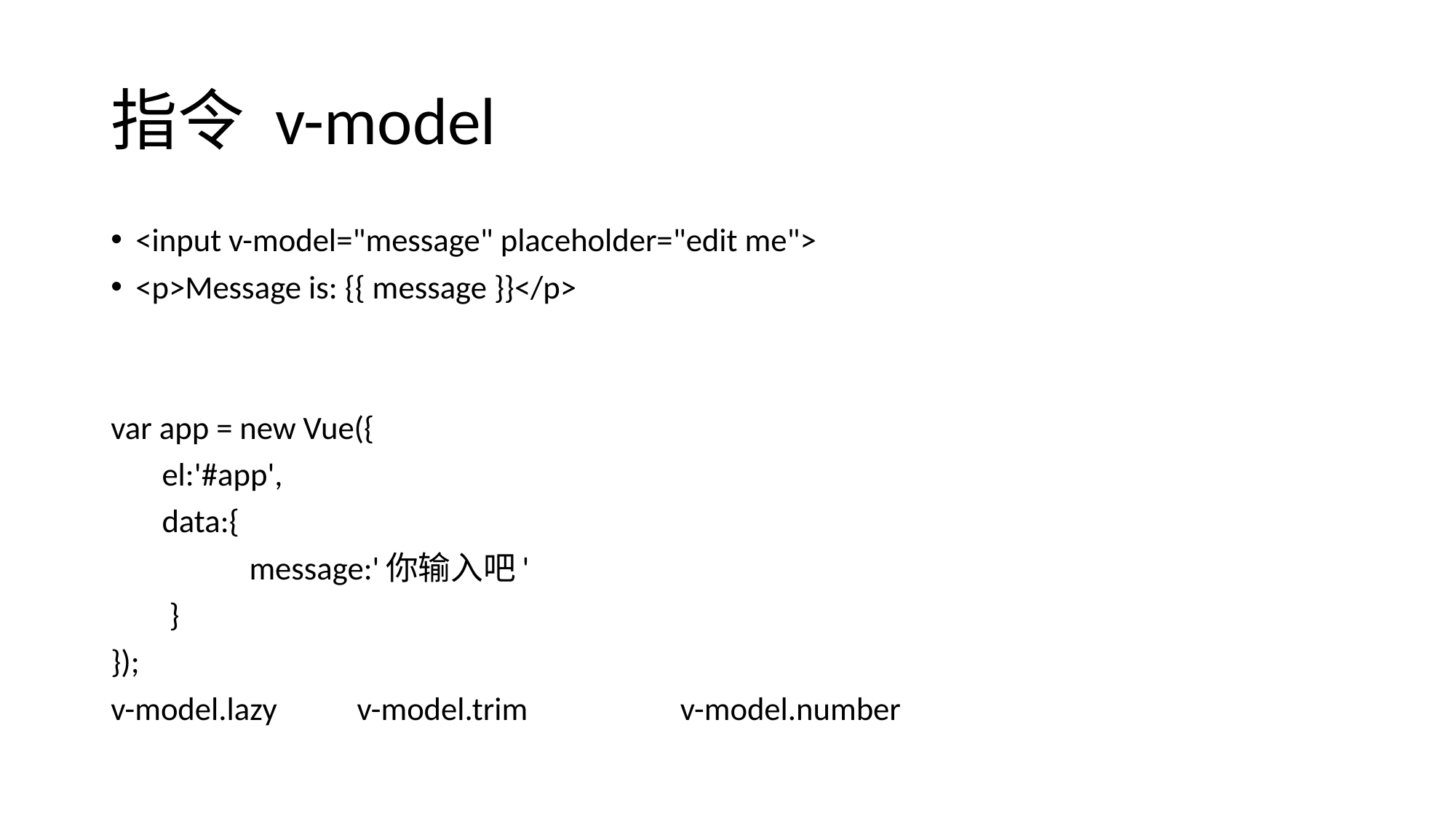

# 指令 v-model
<input v-model="message" placeholder="edit me">
<p>Message is: {{ message }}</p>

var app = new Vue({
       el:'#app',
       data:{
                   message:'你输入吧'
        }
});
v-model.lazy           v-model.trim                     v-model.number